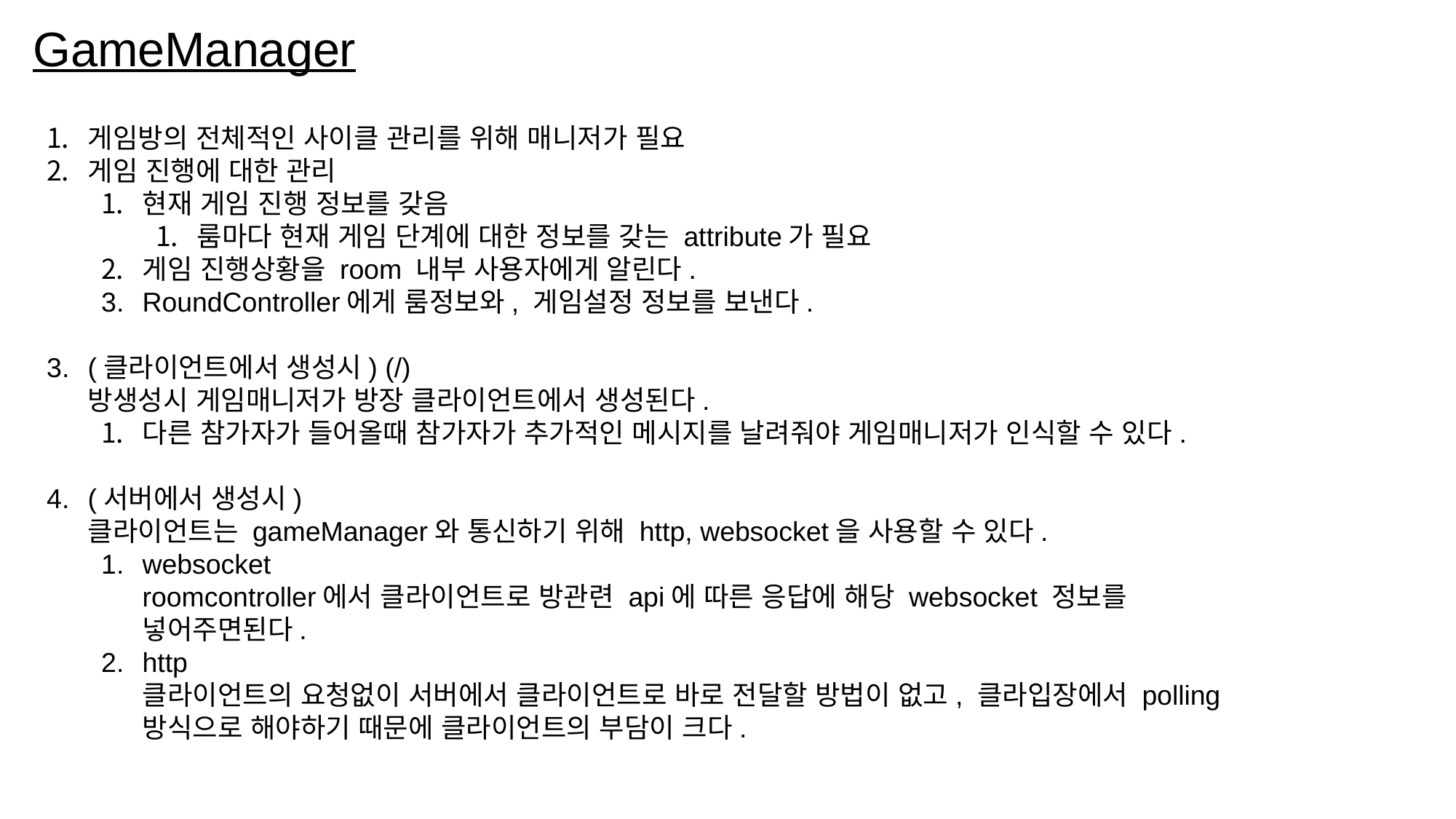

# GameManager
게임방의 전체적인 사이클 관리를 위해 매니저가 필요
게임 진행에 대한 관리
현재 게임 진행 정보를 갖음
룸마다 현재 게임 단계에 대한 정보를 갖는 attribute가 필요
게임 진행상황을 room 내부 사용자에게 알린다.
RoundController에게 룸정보와, 게임설정 정보를 보낸다.

(클라이언트에서 생성시) (/)
방생성시 게임매니저가 방장 클라이언트에서 생성된다.
다른 참가자가 들어올때 참가자가 추가적인 메시지를 날려줘야 게임매니저가 인식할 수 있다.

(서버에서 생성시)
클라이언트는 gameManager와 통신하기 위해 http, websocket을 사용할 수 있다.
websocket
roomcontroller에서 클라이언트로 방관련 api에 따른 응답에 해당 websocket 정보를 넣어주면된다.
http
클라이언트의 요청없이 서버에서 클라이언트로 바로 전달할 방법이 없고, 클라입장에서 polling 방식으로 해야하기 때문에 클라이언트의 부담이 크다.